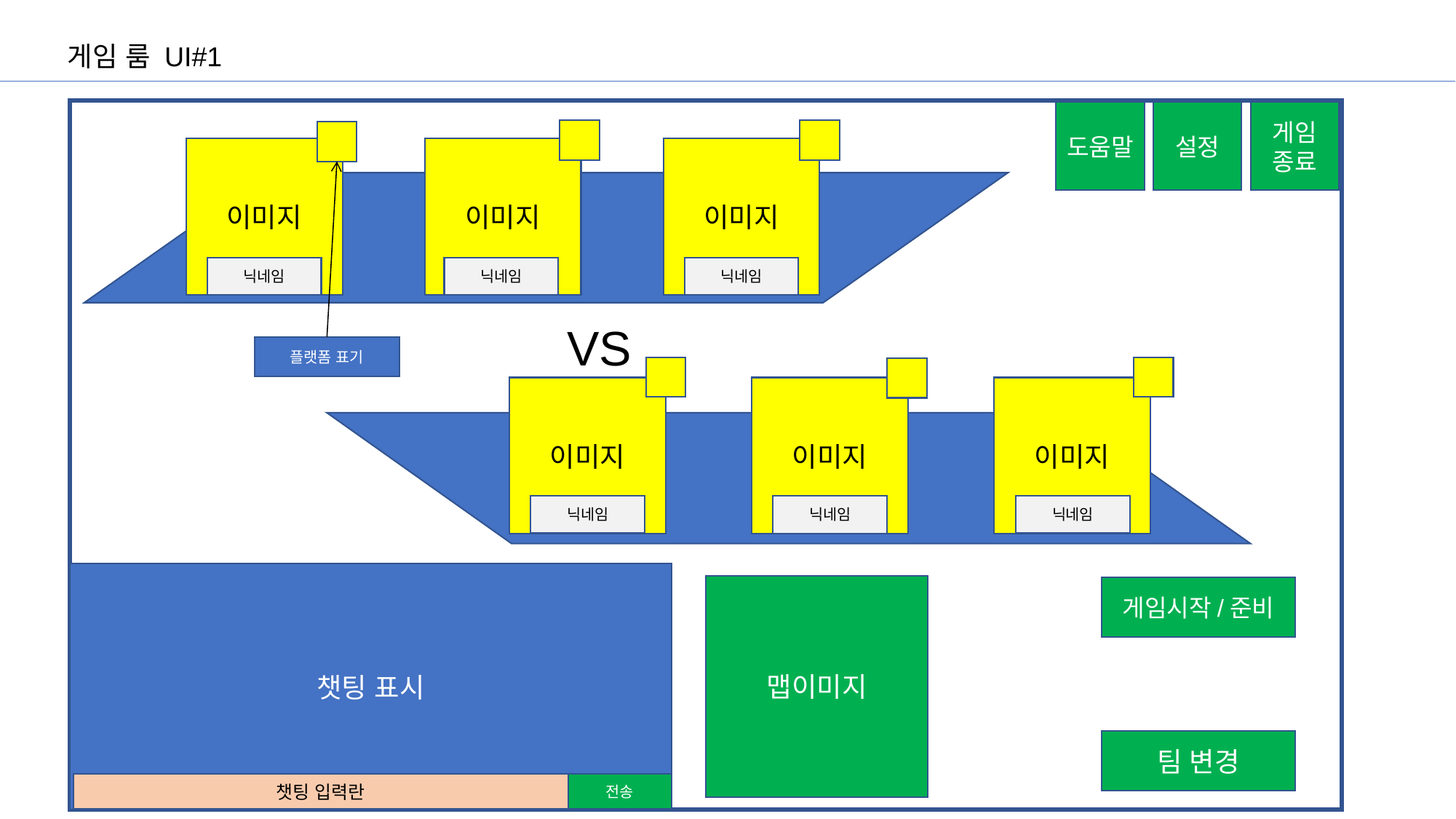

게임 룸 UI#1

도움말
설정
게임
종료

이미지
이미지
이미지

닉네임
닉네임
닉네임
VS
플랫폼 표기

이미지
이미지
이미지

닉네임
닉네임
닉네임
챗팅 표시
챗팅 입력란
전송
맵이미지
게임시작/준비
팀 변경